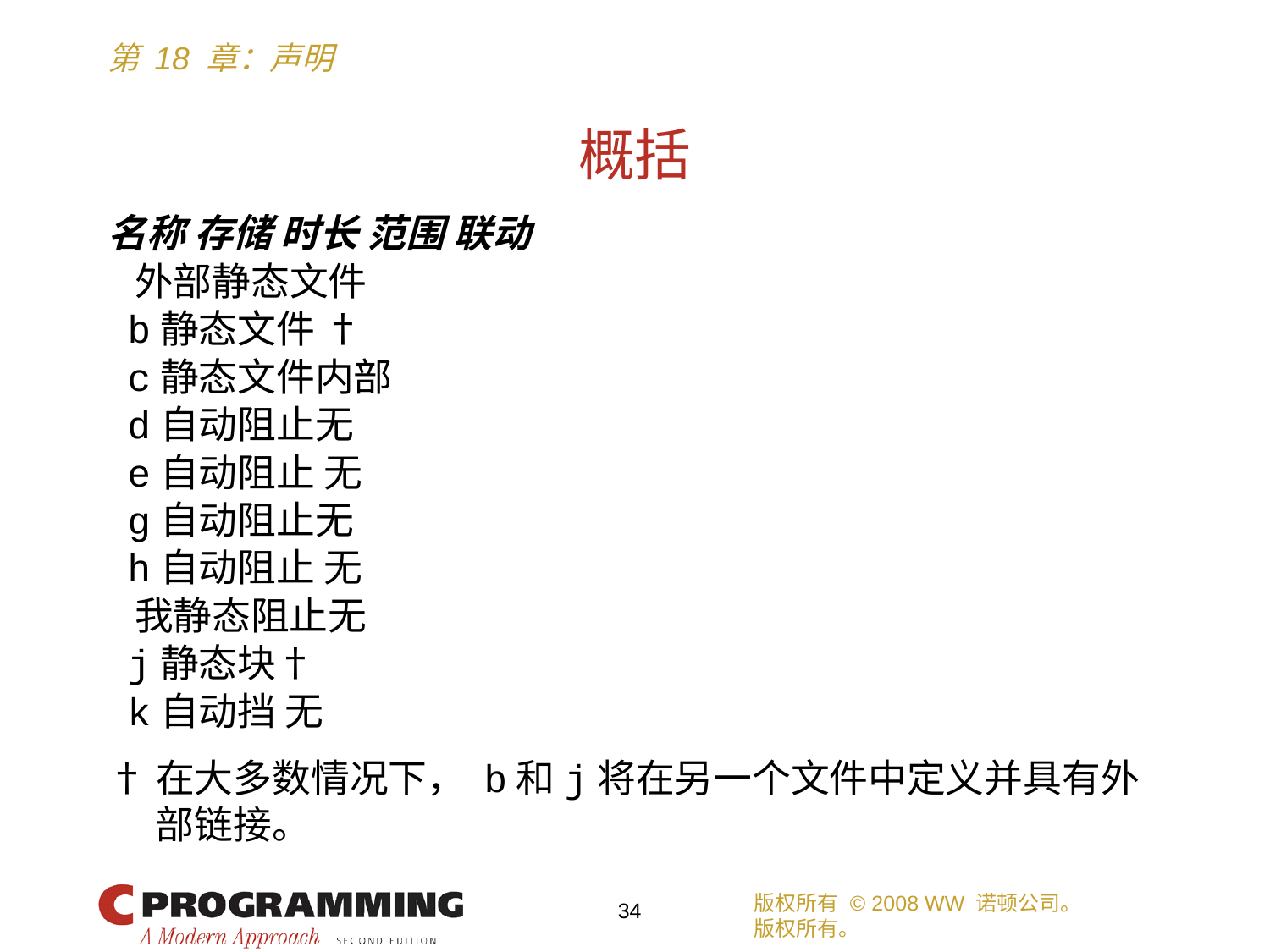

# 概括
名称 存储 时长 范围 联动
  外部静态文件
  b静态文件 †
  c静态文件内部
  d自动阻止无
  e自动阻止 无
  g自动阻止无
  h自动阻止 无
  我静态阻止无
  j静态块†
  k自动挡 无
†在大多数情况下， b和j将在另一个文件中定义并具有外部链接。

版权所有 © 2008 WW 诺顿公司。
版权所有。
34